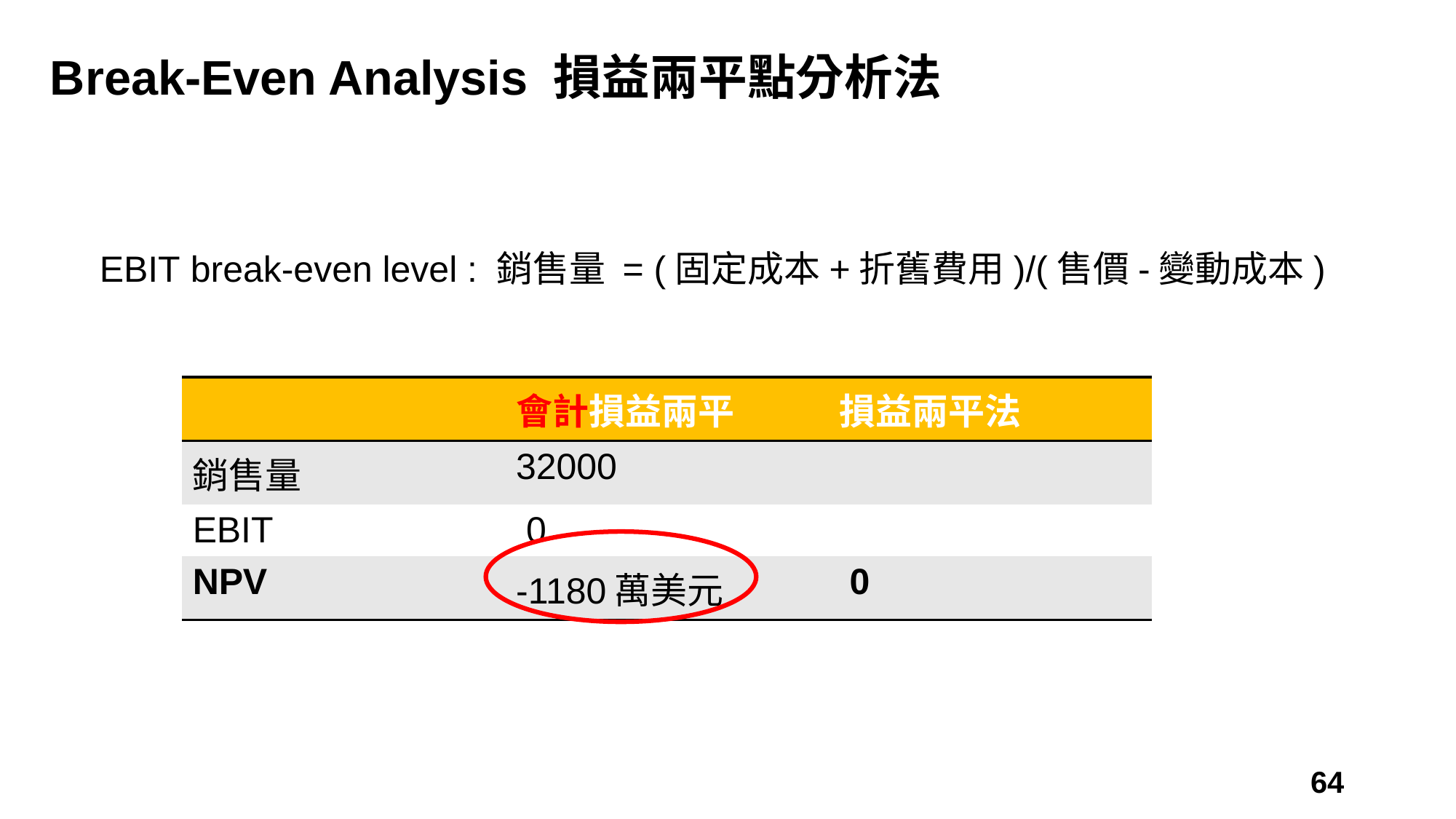

# Break-Even Analysis 損益兩平點分析法
EBIT break-even level : 銷售量 = (固定成本+折舊費用)/(售價-變動成本)
|  | 會計損益兩平 | 損益兩平法 |
| --- | --- | --- |
| 銷售量 | 32000 |  |
| EBIT | 0 |  |
| NPV | -1180萬美元 | 0 |

64